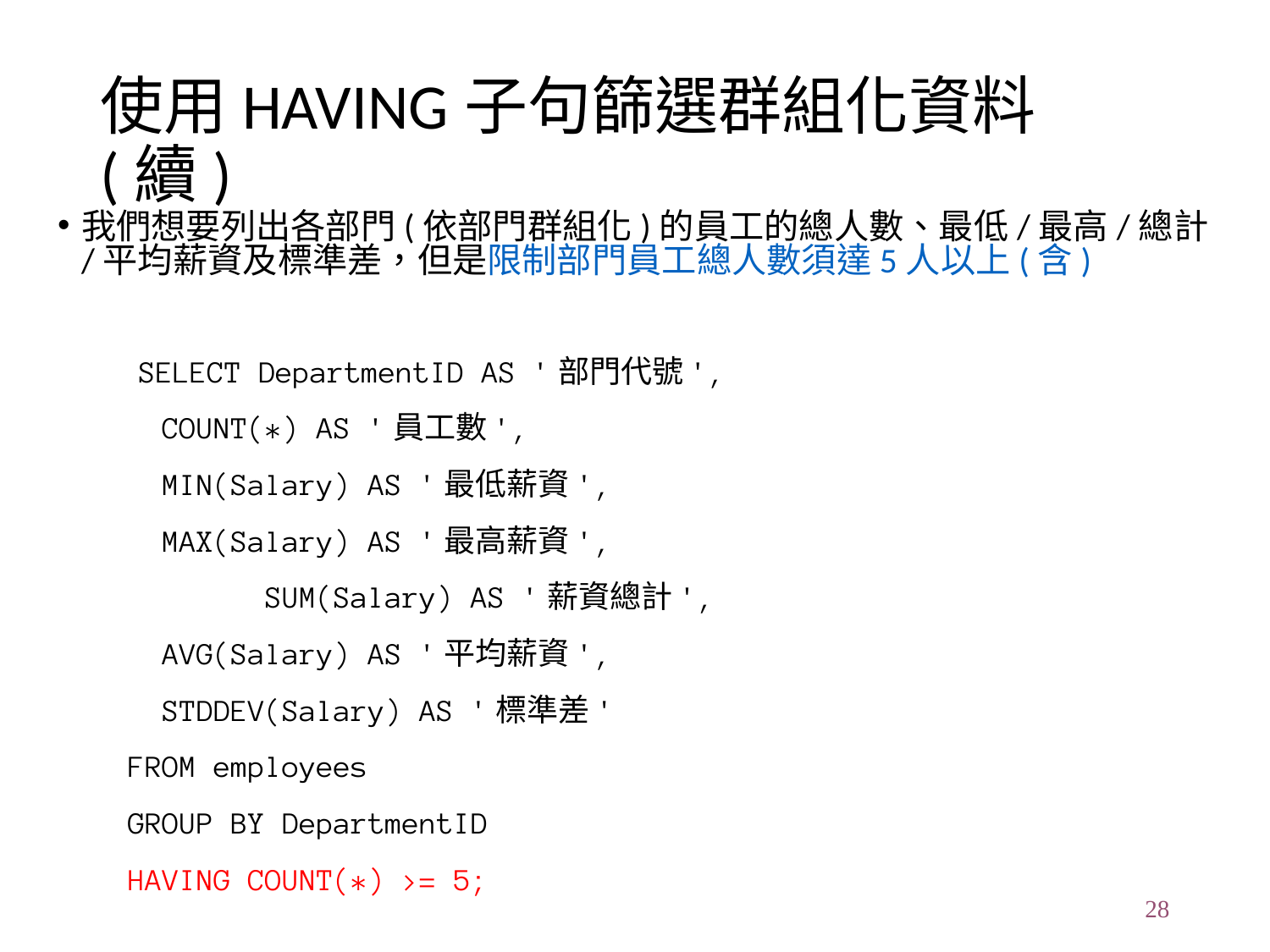

# 使用HAVING子句篩選群組化資料(續)
我們想要列出各部門(依部門群組化)的員工的總人數、最低/最高/總計/平均薪資及標準差，但是限制部門員工總人數須達5人以上(含)

  SELECT DepartmentID AS '部門代號',
		  COUNT(*) AS '員工數',
		  MIN(Salary) AS '最低薪資',
		  MAX(Salary) AS '最高薪資',
	        SUM(Salary) AS '薪資總計',
		  AVG(Salary) AS '平均薪資',
		  STDDEV(Salary) AS '標準差'
FROM employees
GROUP BY DepartmentID
HAVING COUNT(*) >= 5;
28